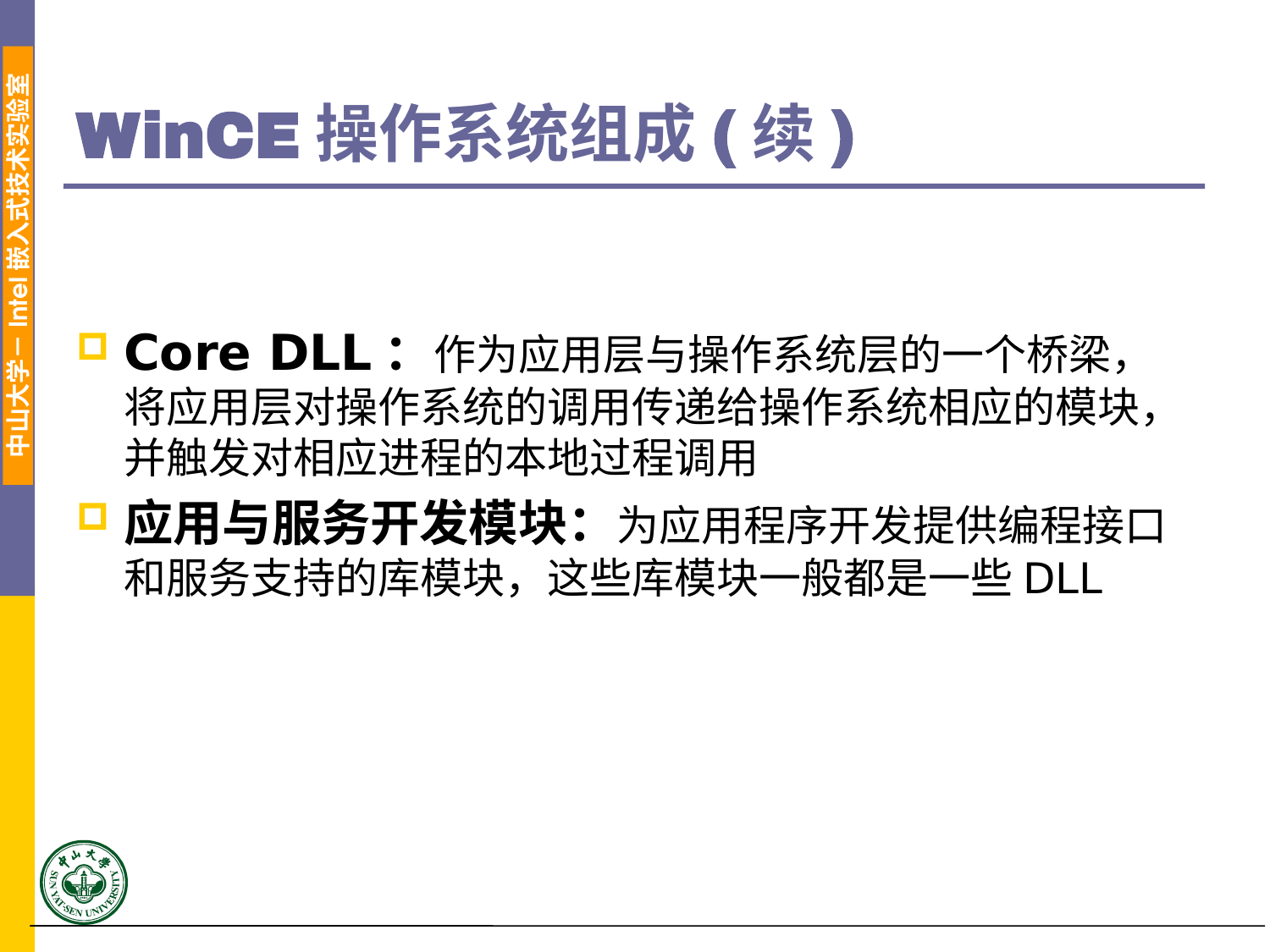

# WinCE操作系统组成(续)
Core DLL：作为应用层与操作系统层的一个桥梁，将应用层对操作系统的调用传递给操作系统相应的模块，并触发对相应进程的本地过程调用
应用与服务开发模块：为应用程序开发提供编程接口和服务支持的库模块，这些库模块一般都是一些DLL